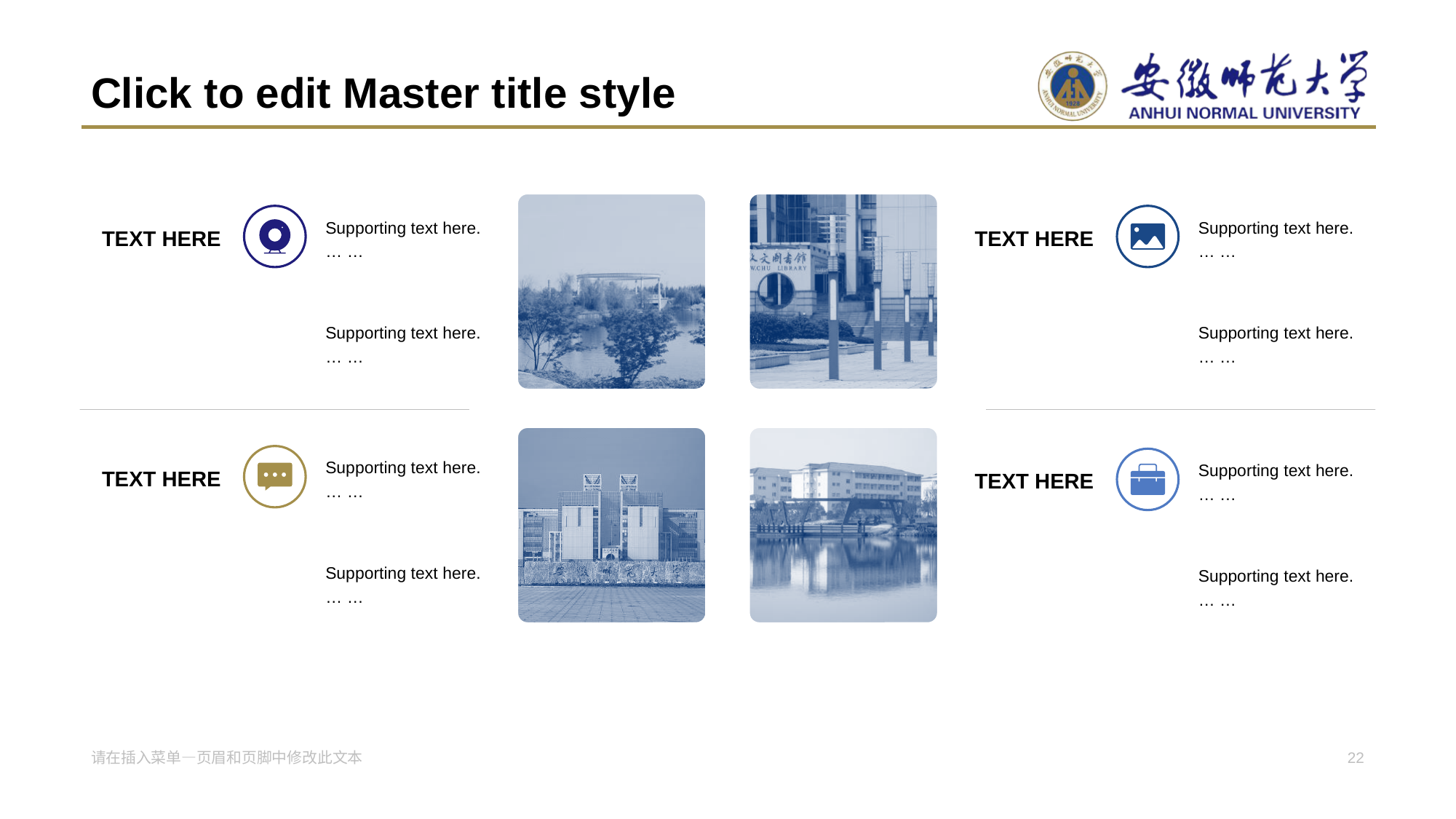

# Click to edit Master title style

Supporting text here.
… …

TEXT HERE

Supporting text here.
… …
Supporting text here.
… …

TEXT HERE

Supporting text here.
… …
Supporting text here.
… …

TEXT HERE

Supporting text here.
… …
Supporting text here.
… …

TEXT HERE

Supporting text here.
… …
请在插入菜单—页眉和页脚中修改此文本
22